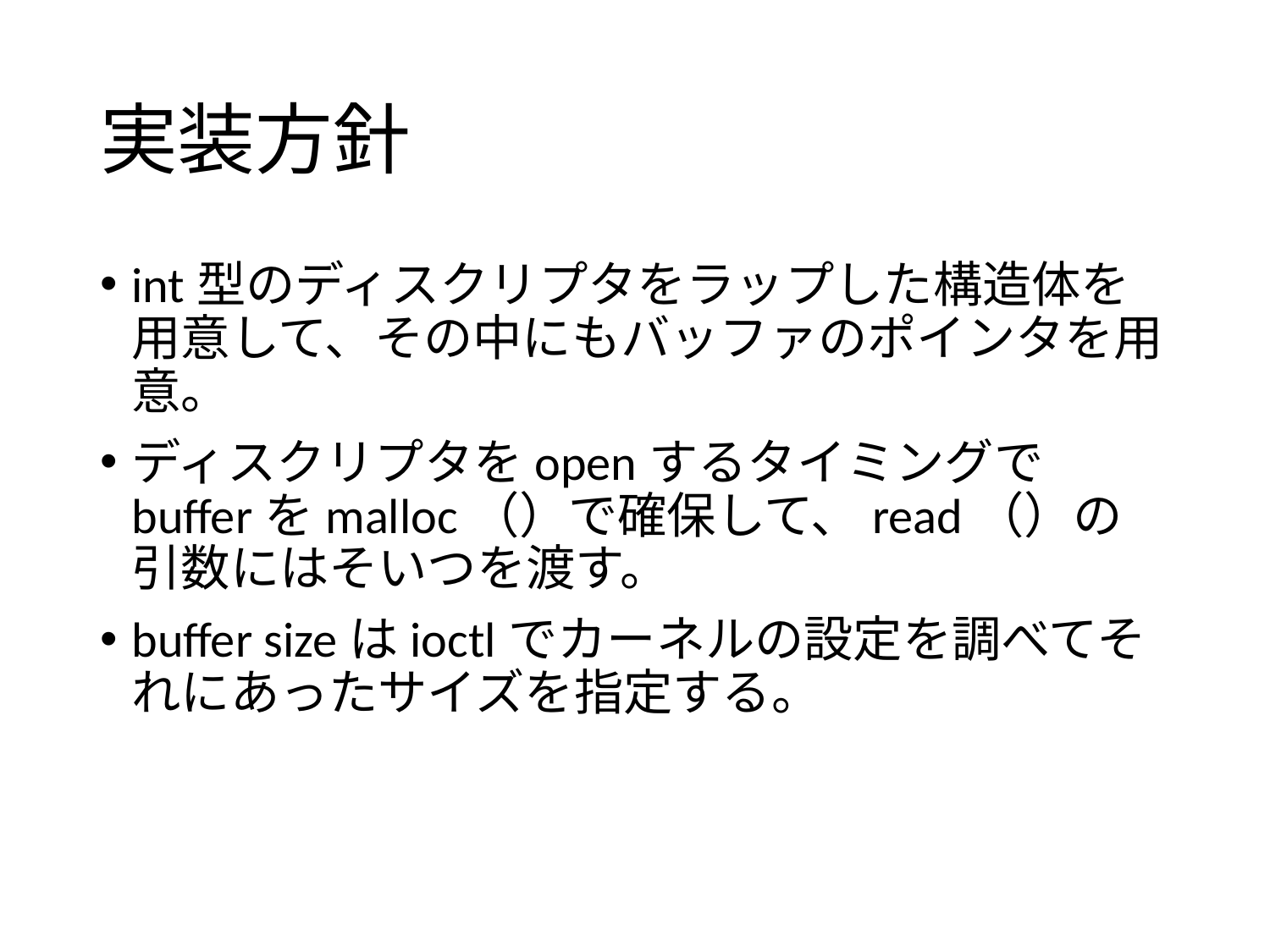

# 実装方針
int型のディスクリプタをラップした構造体を用意して、その中にもバッファのポインタを用意。
ディスクリプタをopenするタイミングでbufferをmalloc（）で確保して、read（）の引数にはそいつを渡す。
buffer sizeはioctlでカーネルの設定を調べてそれにあったサイズを指定する。